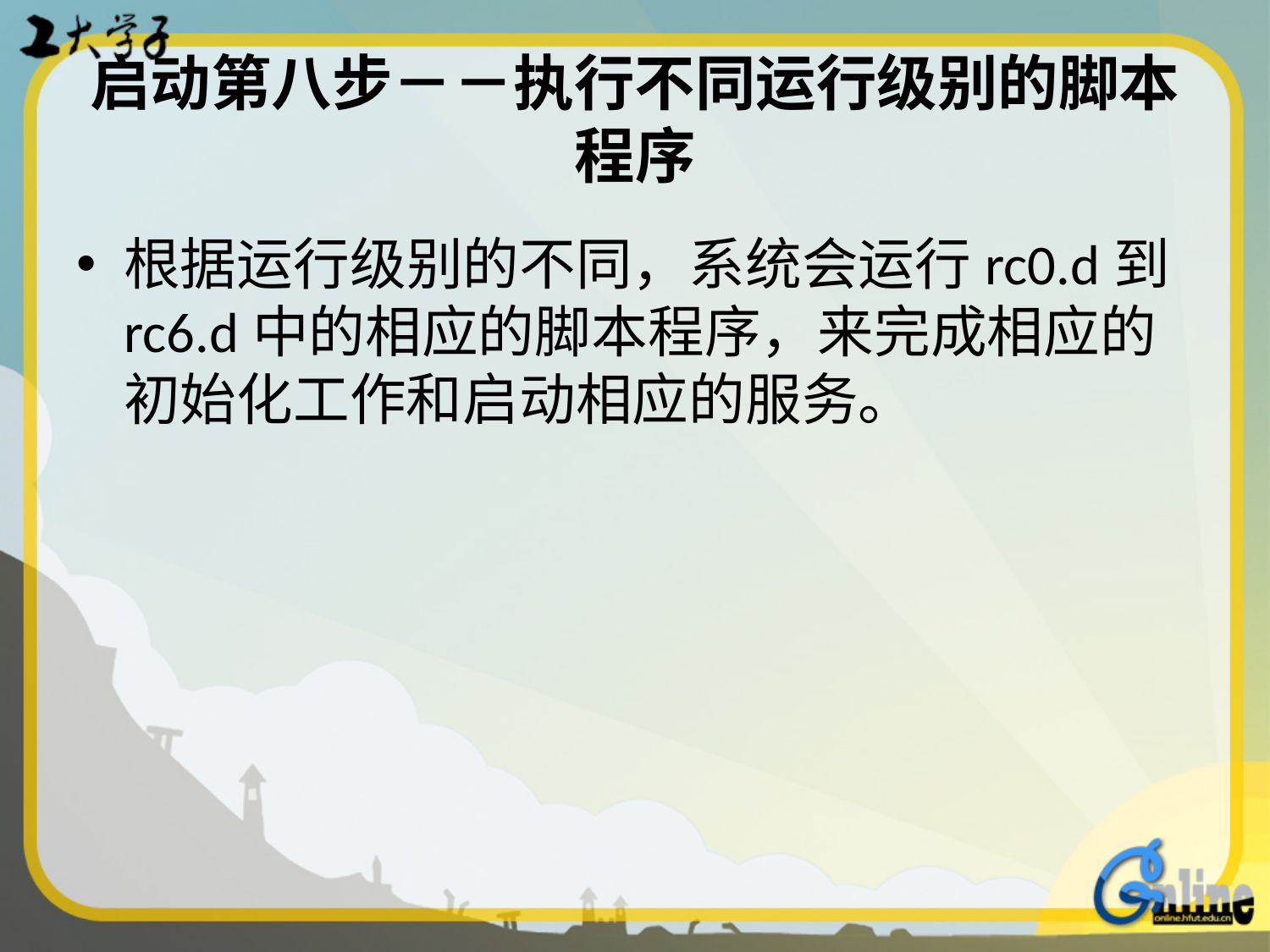

# 启动第八步－－执行不同运行级别的脚本程序
根据运行级别的不同，系统会运行rc0.d到rc6.d中的相应的脚本程序，来完成相应的初始化工作和启动相应的服务。